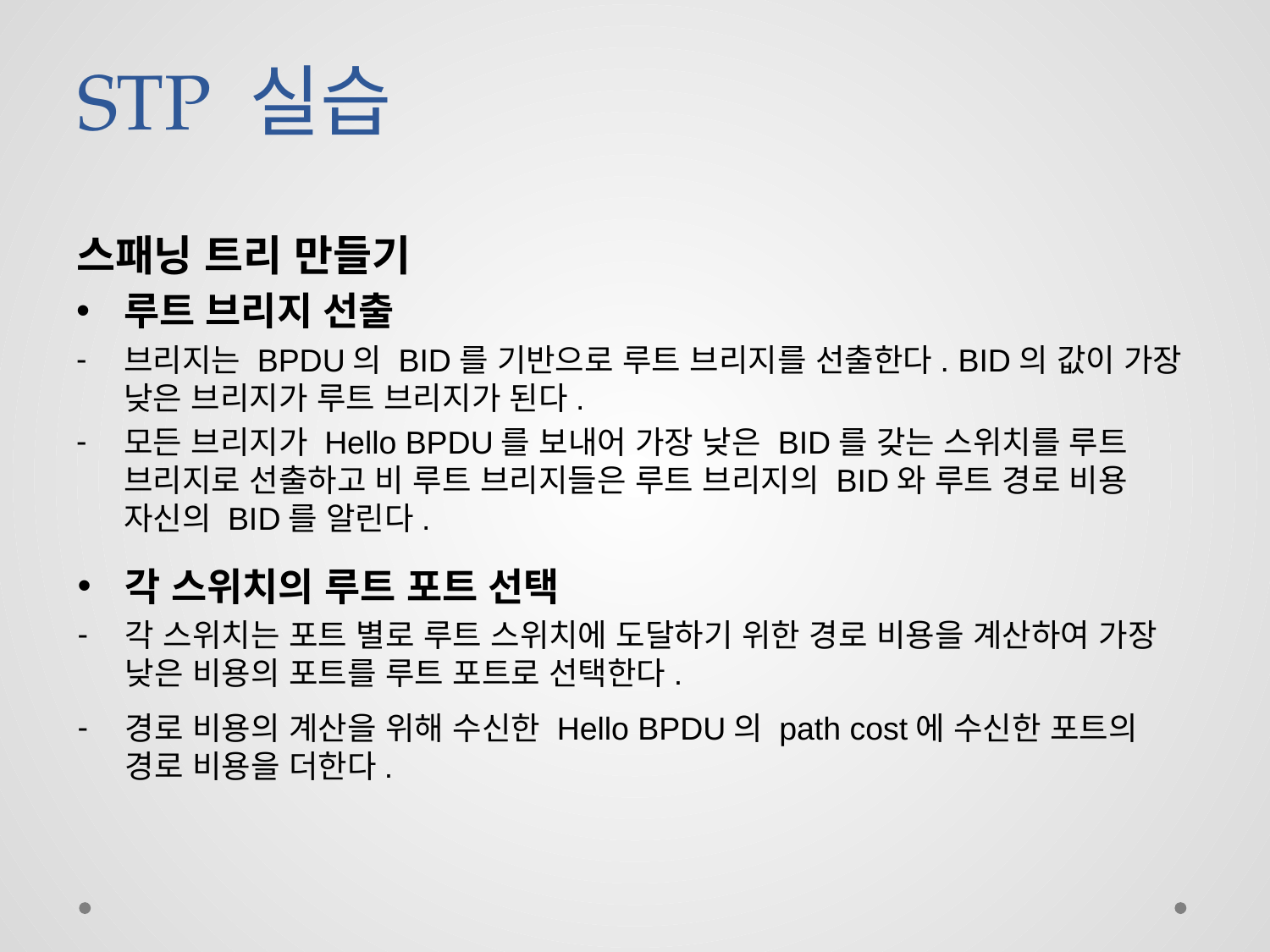

# STP 실습
스패닝 트리 만들기
루트 브리지 선출
브리지는 BPDU의 BID를 기반으로 루트 브리지를 선출한다. BID의 값이 가장 낮은 브리지가 루트 브리지가 된다.
모든 브리지가 Hello BPDU를 보내어 가장 낮은 BID를 갖는 스위치를 루트 브리지로 선출하고 비 루트 브리지들은 루트 브리지의 BID와 루트 경로 비용 자신의 BID를 알린다.
각 스위치의 루트 포트 선택
각 스위치는 포트 별로 루트 스위치에 도달하기 위한 경로 비용을 계산하여 가장 낮은 비용의 포트를 루트 포트로 선택한다.
경로 비용의 계산을 위해 수신한 Hello BPDU의 path cost에 수신한 포트의 경로 비용을 더한다.